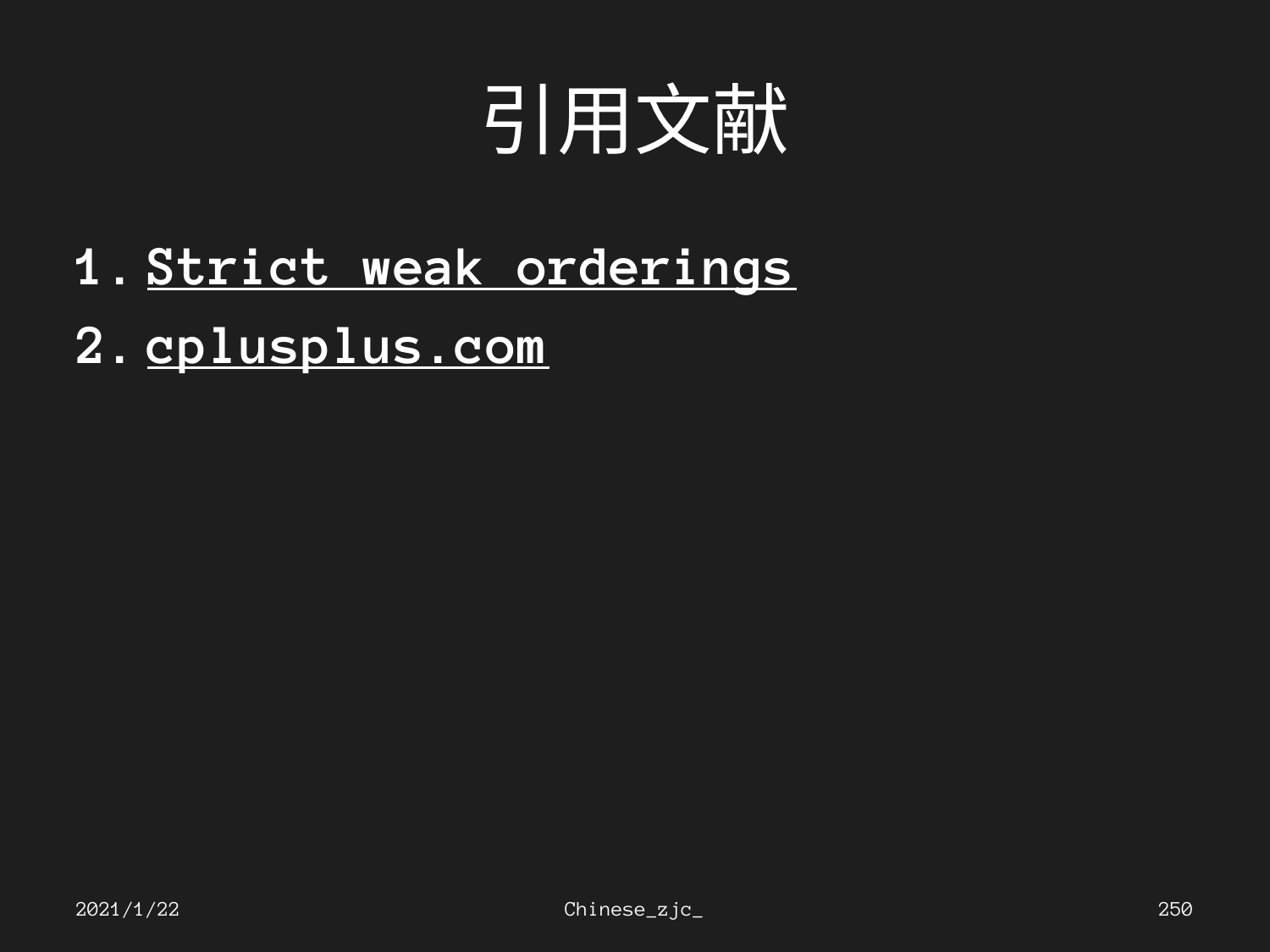

# 引用文献
Strict weak orderings
cplusplus.com

2021/1/22
Chinese_zjc_
250